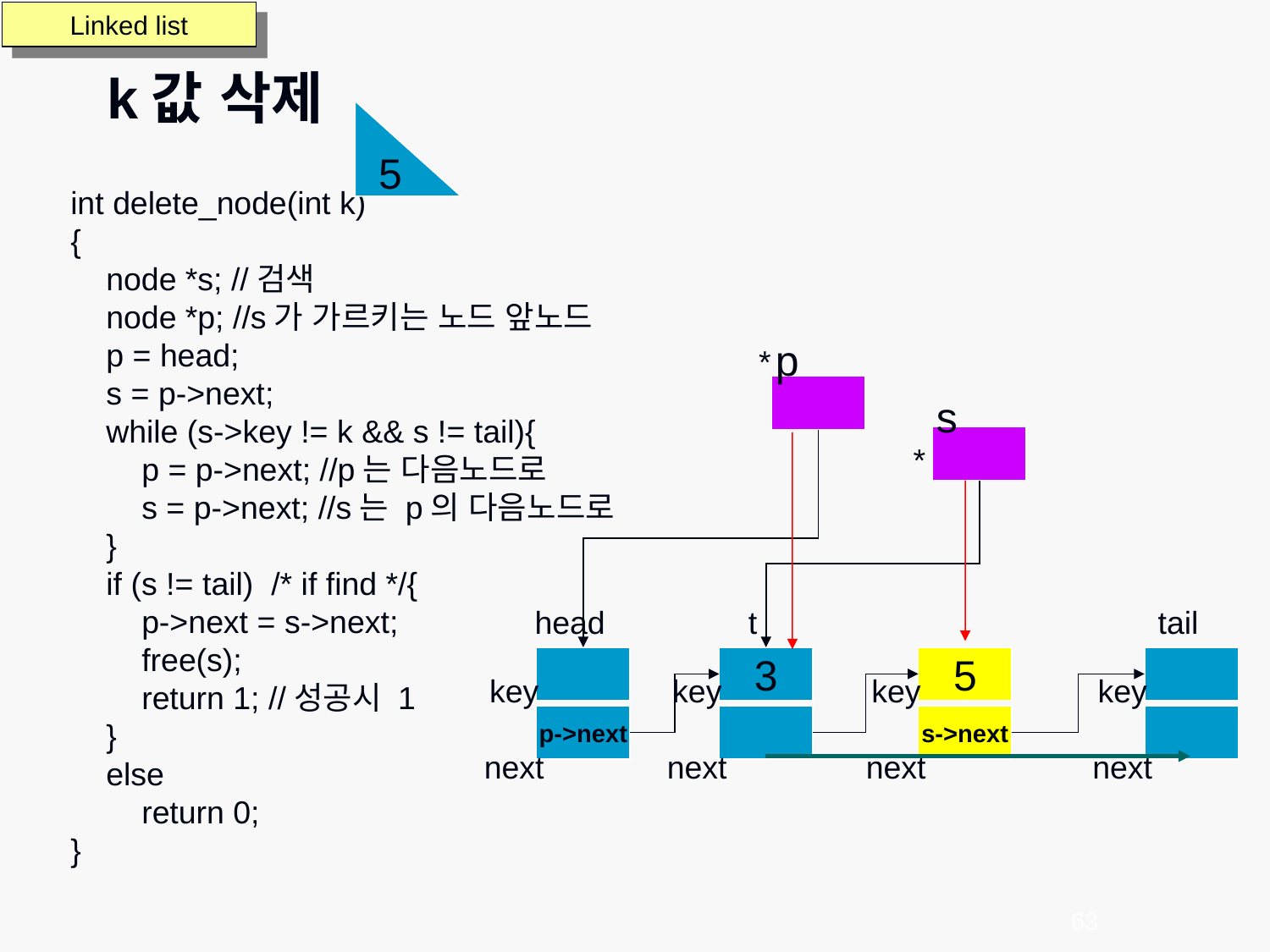

Linked list
k값 삭제
5
int delete_node(int k)
{
    node *s; //검색
    node *p; //s가 가르키는 노드 앞노드
    p = head;
    s = p->next;
    while (s->key != k && s != tail){
        p = p->next; //p는 다음노드로
        s = p->next; //s는 p의 다음노드로
    }
    if (s != tail)  /* if find */{
        p->next = s->next;
        free(s);
        return 1; //성공시 1
    }
    else
        return 0;
}
p
*

s

*

head
t
tail

3
5

key

next
key

next
key

next
key

next
p->next

s->next

63